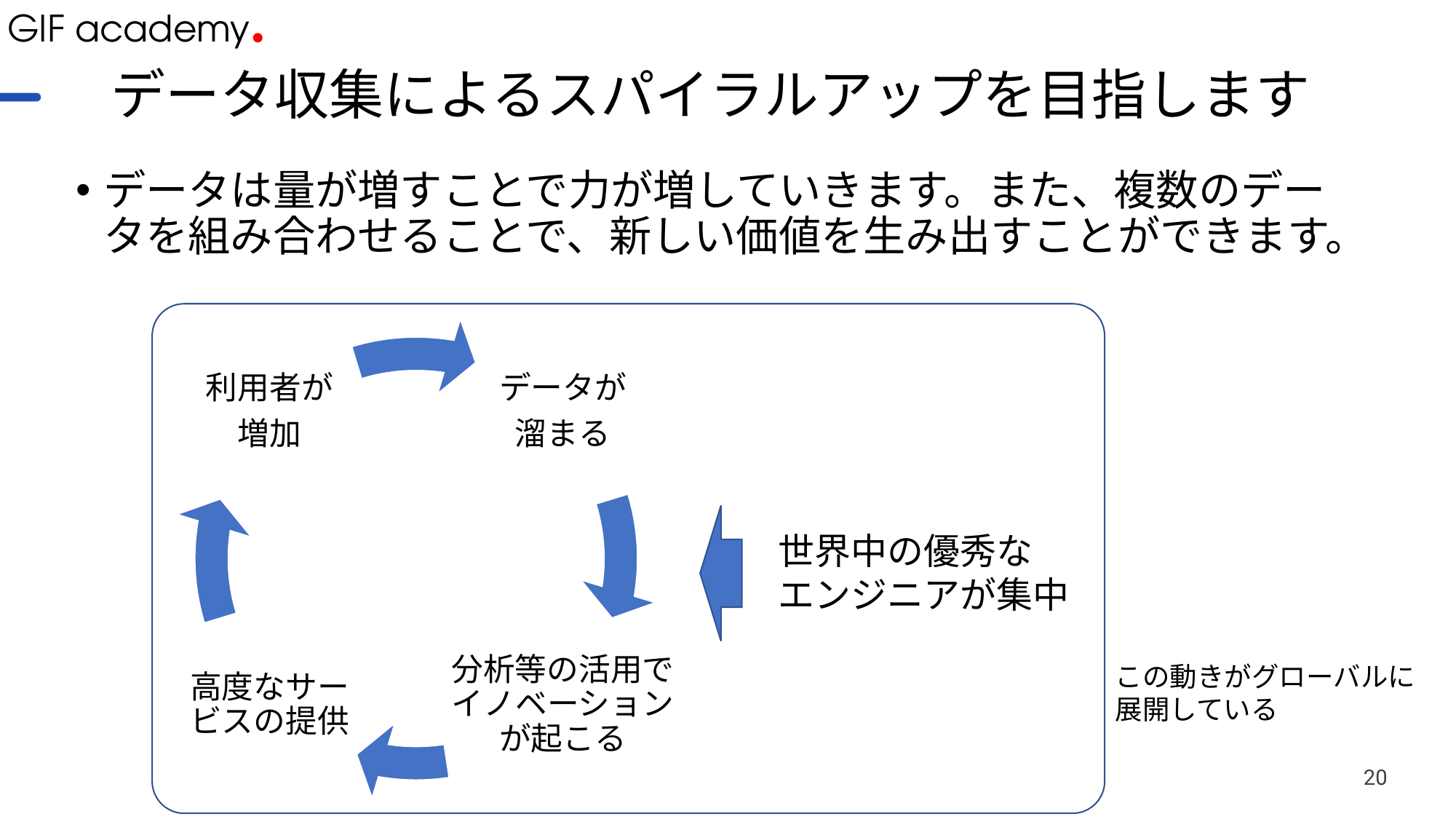

# データ収集によるスパイラルアップを目指します
データは量が増すことで力が増していきます。また、複数のデータを組み合わせることで、新しい価値を生み出すことができます。

データが
溜まる
分析等の活用でイノベーションが起こる
高度なサービスの提供
利用者が
増加

世界中の優秀な
エンジニアが集中
この動きがグローバルに展開している
20